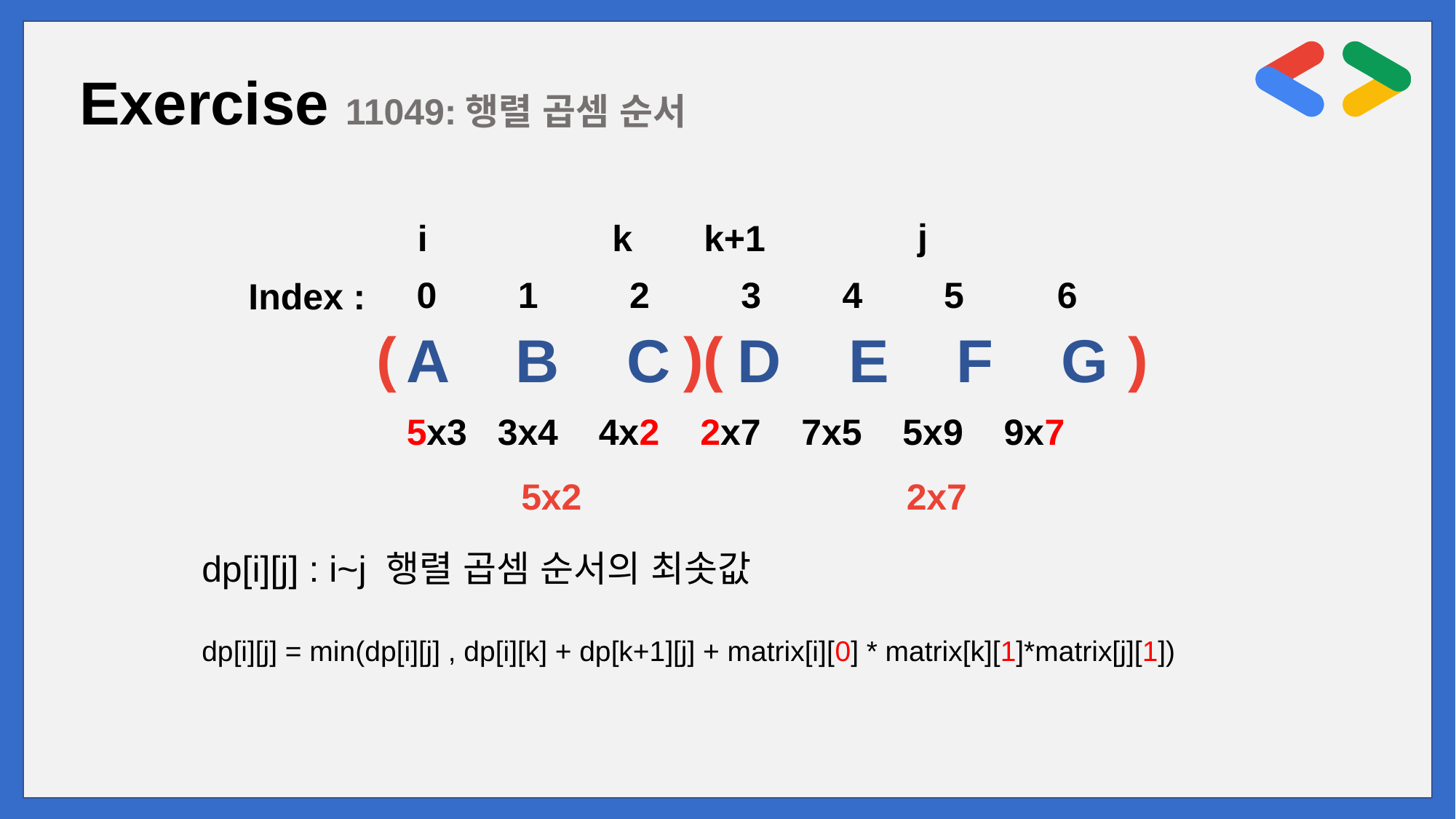

Exercise 11049:행렬 곱셈 순서
j
i
k
k+1
 0        1         2         3        4        5         6
Index :
(                 )(                        )
A    B    C    D    E    F    G

5x3   3x4    4x2    2x7    7x5    5x9    9x7
              5x2                                2x7
dp[i][j] : i~j 행렬 곱셈 순서의 최솟값
dp[i][j] = min(dp[i][j] , dp[i][k] + dp[k+1][j] + matrix[i][0] * matrix[k][1]*matrix[j][1])